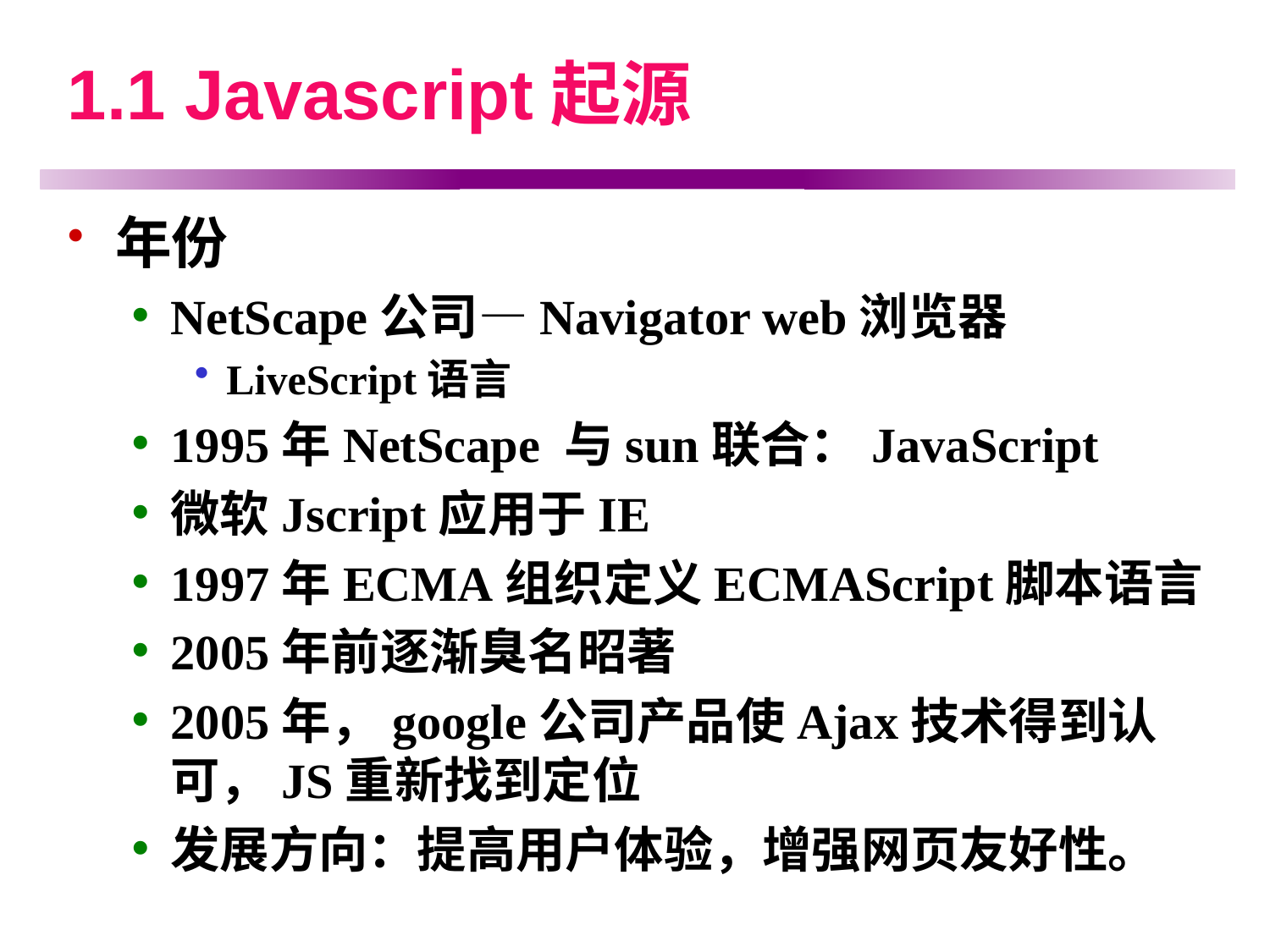

# 1.1 Javascript起源
年份
NetScape公司—Navigator web浏览器
LiveScript语言
1995年NetScape 与sun联合：JavaScript
微软Jscript应用于IE
1997年ECMA组织定义ECMAScript脚本语言
2005年前逐渐臭名昭著
2005年，google公司产品使Ajax技术得到认可，JS重新找到定位
发展方向：提高用户体验，增强网页友好性。